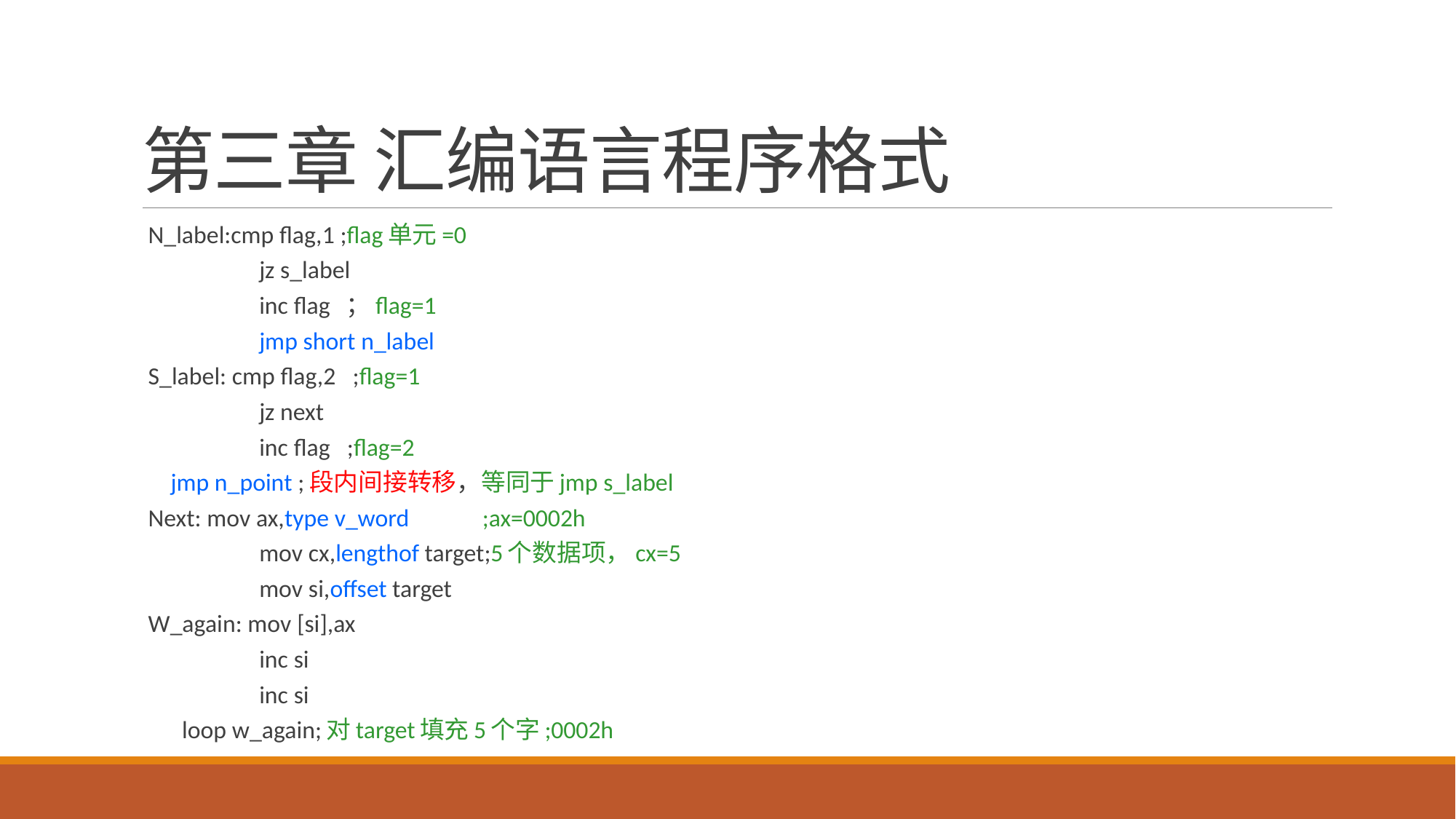

# 第三章 汇编语言程序格式
N_label:cmp flag,1 ;flag单元=0
	    jz s_label
	    inc flag  ；flag=1
	    jmp short n_label
S_label: cmp flag,2   ;flag=1
	    jz next
	    inc flag   ;flag=2
    jmp n_point ;段内间接转移，等同于jmp s_label
Next: mov ax,type v_word             ;ax=0002h
	    mov cx,lengthof target;5个数据项，cx=5
	    mov si,offset target
W_again: mov [si],ax
	    inc si
	    inc si
      loop w_again;对target填充5个字;0002h